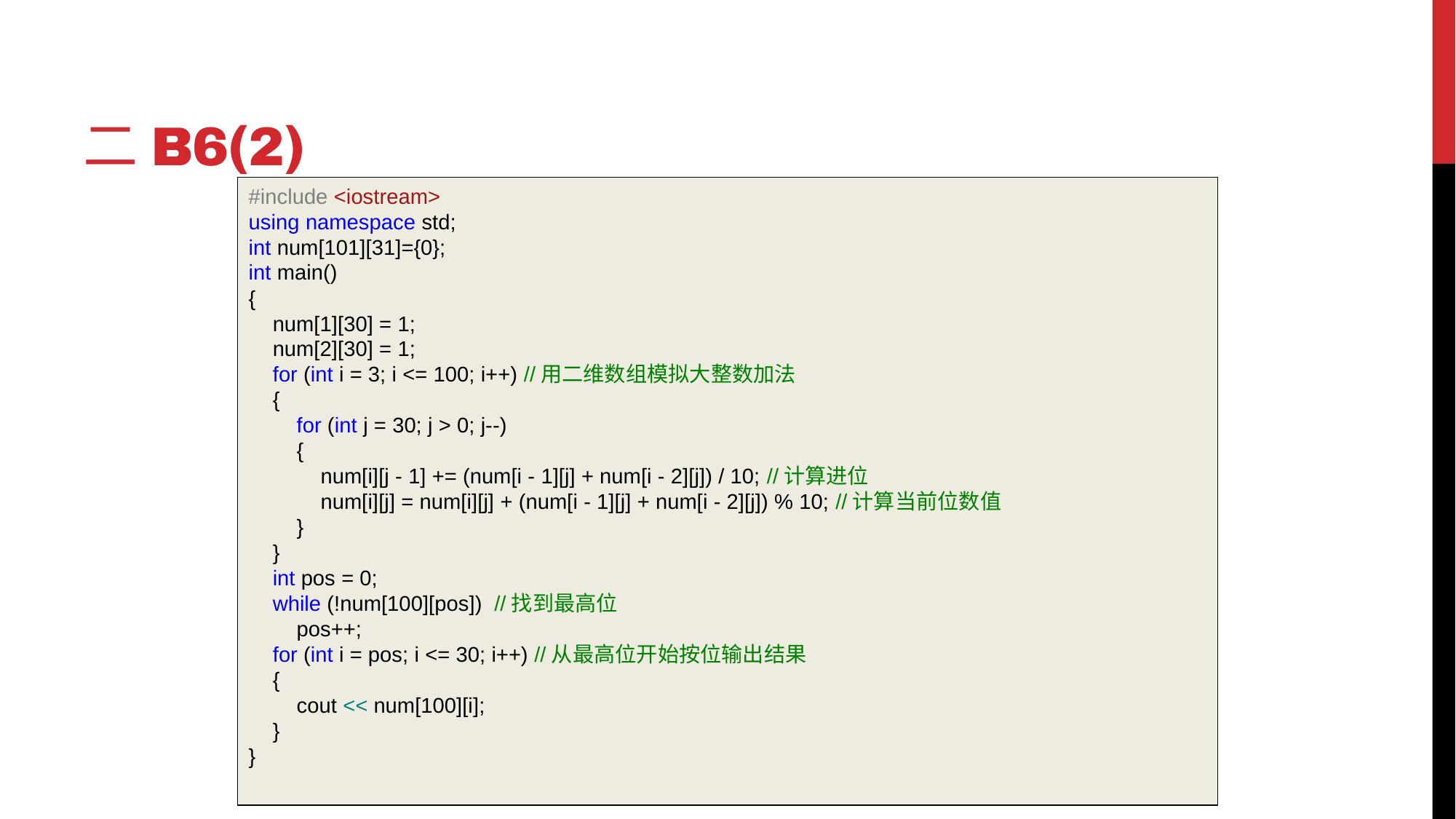

# 二b6(2)
#include <iostream>
using namespace std;
int num[101][31]={0};
int main()
{
    num[1][30] = 1;
    num[2][30] = 1;
    for (int i = 3; i <= 100; i++) //用二维数组模拟大整数加法
    {
        for (int j = 30; j > 0; j--)
        {
            num[i][j - 1] += (num[i - 1][j] + num[i - 2][j]) / 10; //计算进位
            num[i][j] = num[i][j] + (num[i - 1][j] + num[i - 2][j]) % 10; //计算当前位数值
        }
    }
    int pos = 0;
    while (!num[100][pos])  //找到最高位
        pos++;
    for (int i = pos; i <= 30; i++) //从最高位开始按位输出结果
    {
        cout << num[100][i];
    }
}